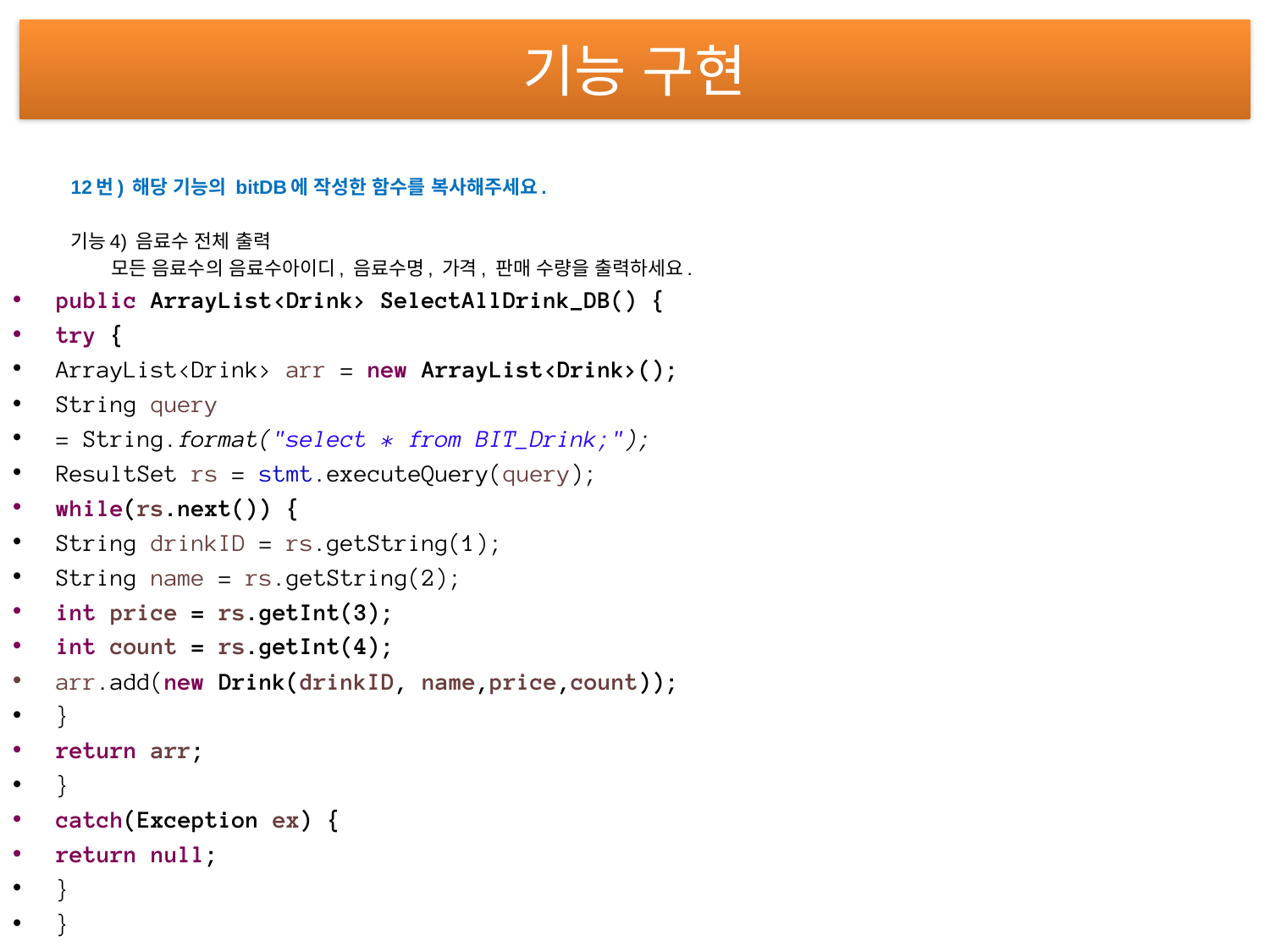

# 기능 구현
12번) 해당 기능의 bitDB에 작성한 함수를 복사해주세요.

기능4) 음료수 전체 출력
       모든 음료수의 음료수아이디, 음료수명, 가격, 판매 수량을 출력하세요.
public ArrayList<Drink> SelectAllDrink_DB() {
try {
ArrayList<Drink> arr = new ArrayList<Drink>();
String query
= String.format("select * from BIT_Drink;");
ResultSet rs = stmt.executeQuery(query);
while(rs.next()) {
String drinkID = rs.getString(1);
String name = rs.getString(2);
int price = rs.getInt(3);
int count = rs.getInt(4);
arr.add(new Drink(drinkID, name,price,count));
}
return arr;
}
catch(Exception ex) {
return null;
}
}